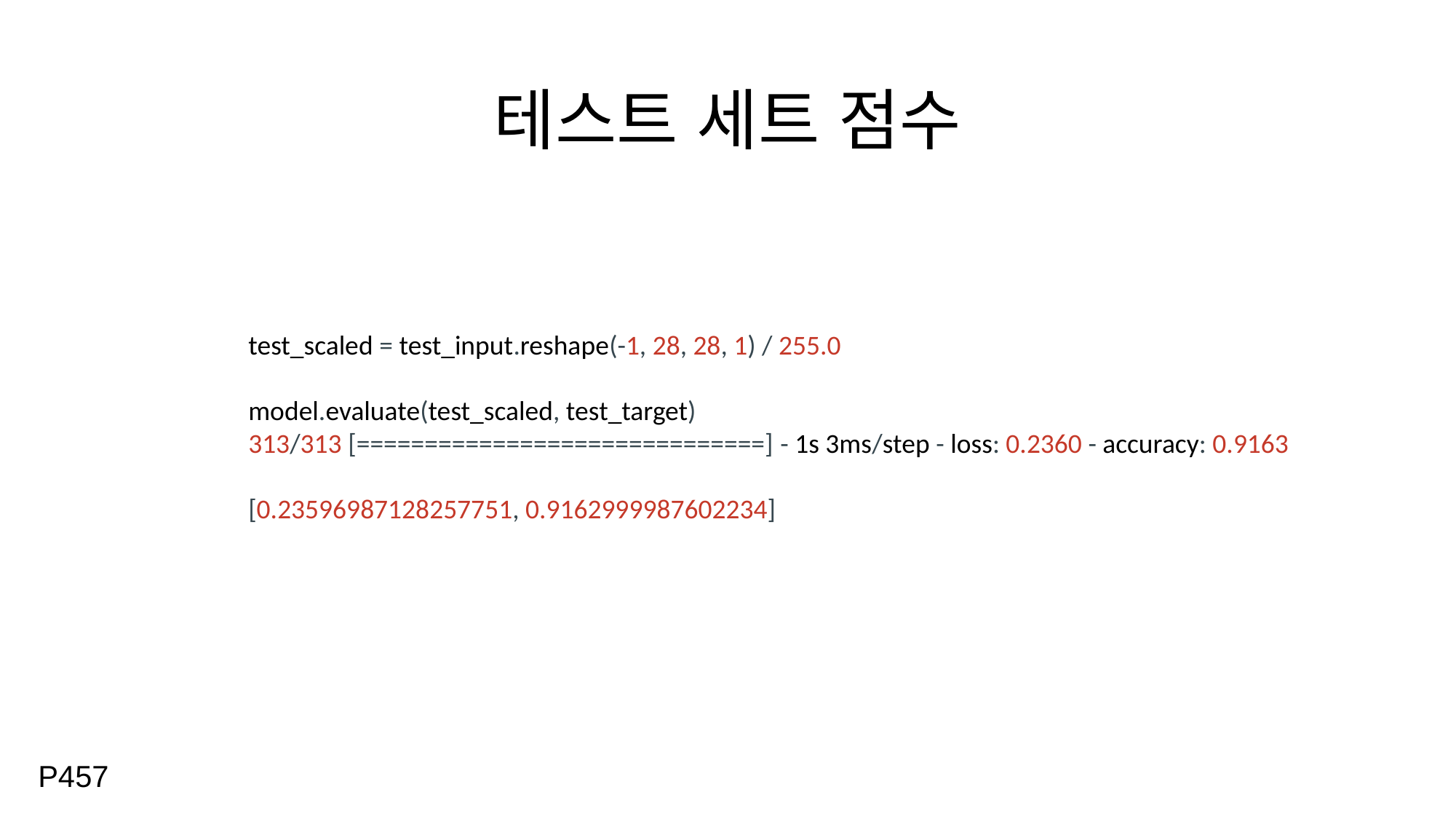

# 테스트 세트 점수
test_scaled = test_input.reshape(-1, 28, 28, 1) / 255.0

model.evaluate(test_scaled, test_target)
313/313 [==============================] - 1s 3ms/step - loss: 0.2360 - accuracy: 0.9163

[0.23596987128257751, 0.9162999987602234]
P457